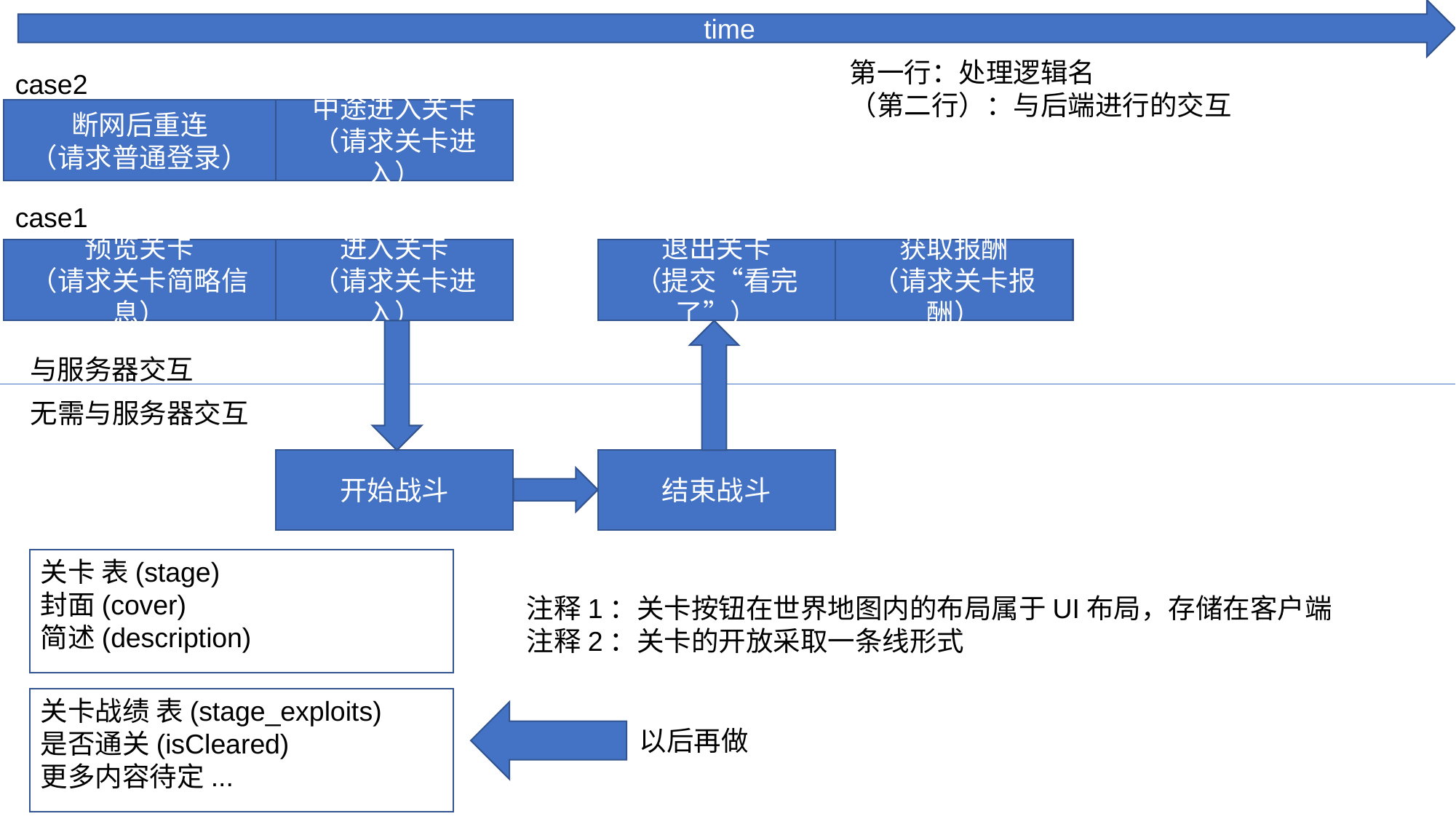

time
第一行：处理逻辑名
（第二行）：与后端进行的交互
case2
断网后重连
（请求普通登录）
中途进入关卡
（请求关卡进入）
case1
预览关卡
（请求关卡简略信息）
进入关卡
（请求关卡进入）
退出关卡
（提交“看完了”）
获取报酬
（请求关卡报酬）

与服务器交互
无需与服务器交互
开始战斗
结束战斗

关卡 表(stage)
封面(cover)
简述(description)

注释1：关卡按钮在世界地图内的布局属于UI布局，存储在客户端
注释2：关卡的开放采取一条线形式
关卡战绩 表(stage_exploits)
是否通关(isCleared)
更多内容待定...

以后再做